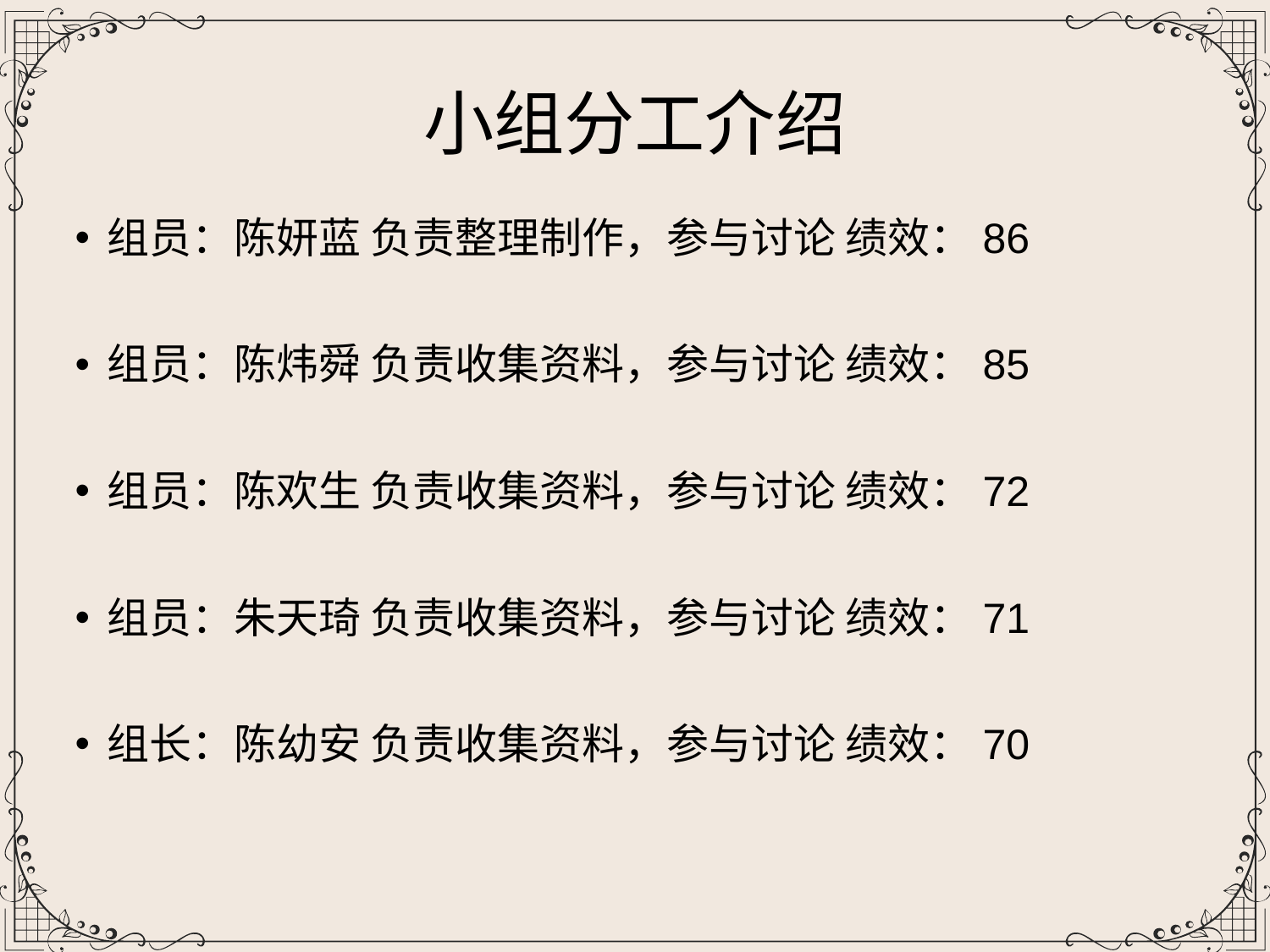

小组分工介绍
组员：陈妍蓝 负责整理制作，参与讨论 绩效：86

组员：陈炜舜 负责收集资料，参与讨论 绩效：85

组员：陈欢生 负责收集资料，参与讨论 绩效：72

组员：朱天琦 负责收集资料，参与讨论 绩效：71

组长：陈幼安 负责收集资料，参与讨论 绩效：70